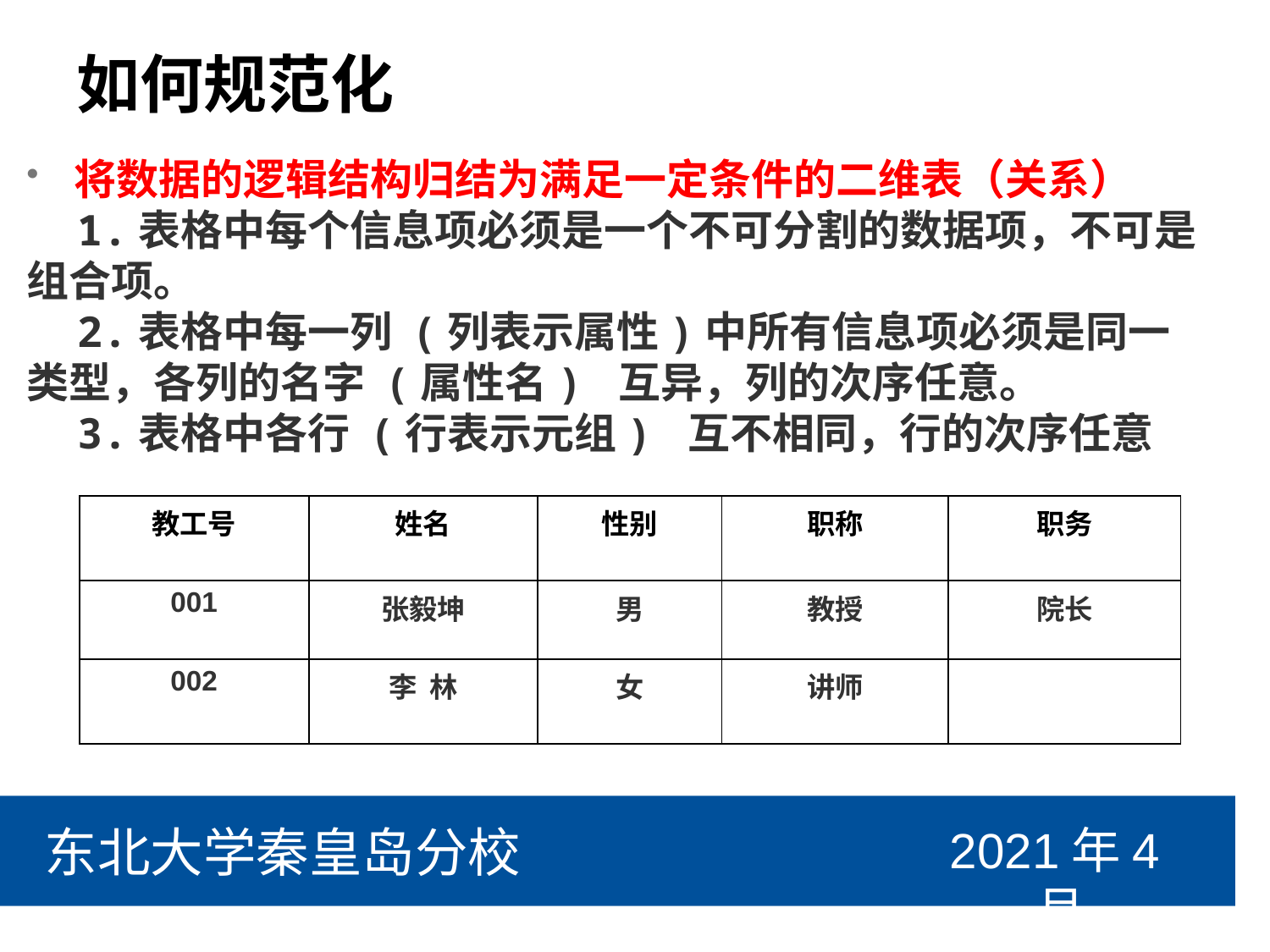

# 如何规范化
将数据的逻辑结构归结为满足一定条件的二维表（关系）
  1.表格中每个信息项必须是一个不可分割的数据项，不可是组合项。
  2.表格中每一列 (列表示属性)中所有信息项必须是同一类型，各列的名字 (属性名) 互异，列的次序任意。
  3.表格中各行 (行表示元组) 互不相同，行的次序任意
| 教工号 | 姓名 | 性别 | 职称 | 职务 |
| --- | --- | --- | --- | --- |
| 001 | 张毅坤 | 男 | 教授 | 院长 |
| 002 | 李 林 | 女 | 讲师 |  |